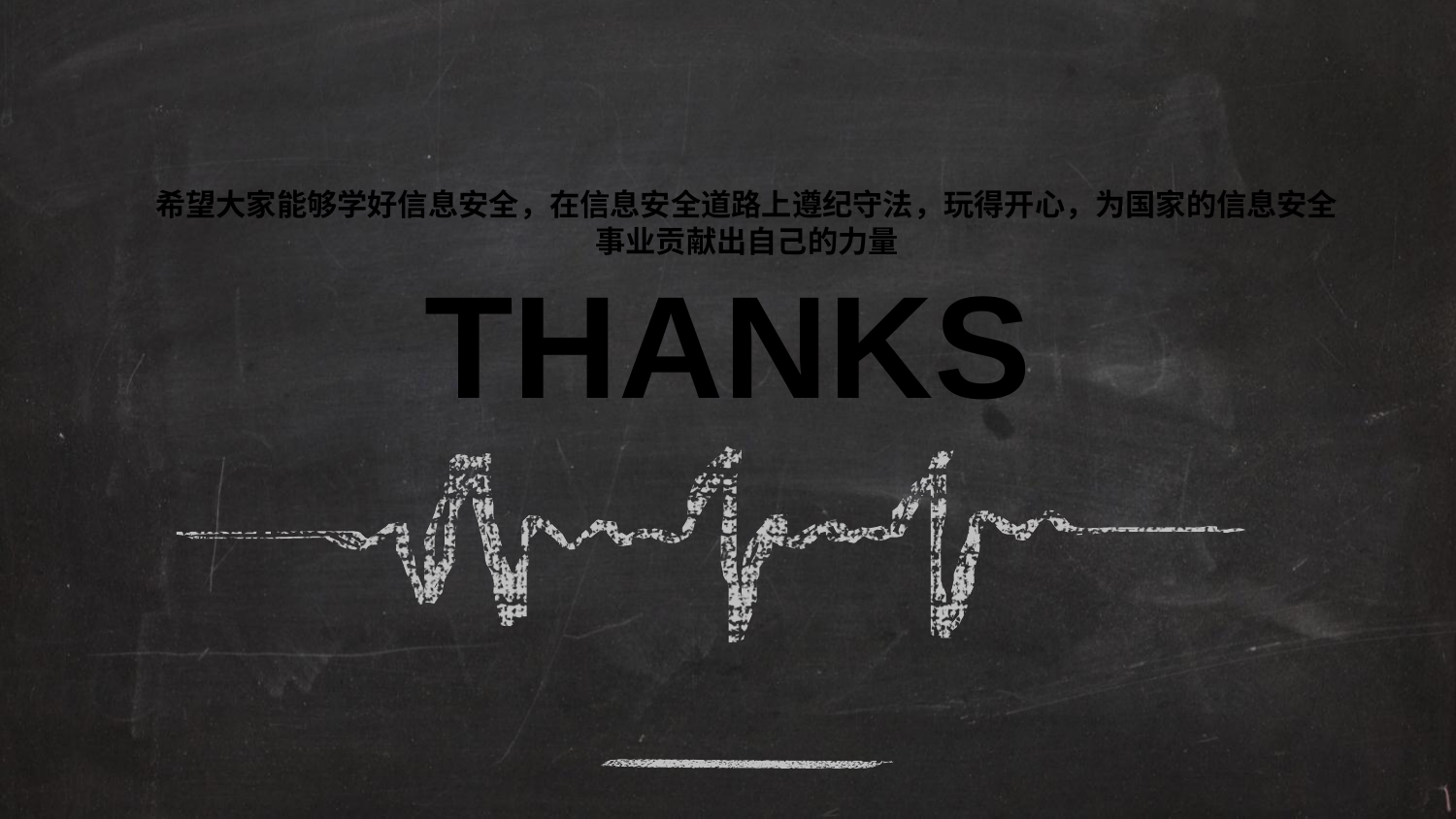

希望大家能够学好信息安全，在信息安全道路上遵纪守法，玩得开心，为国家的信息安全事业贡献出自己的力量
THANKS